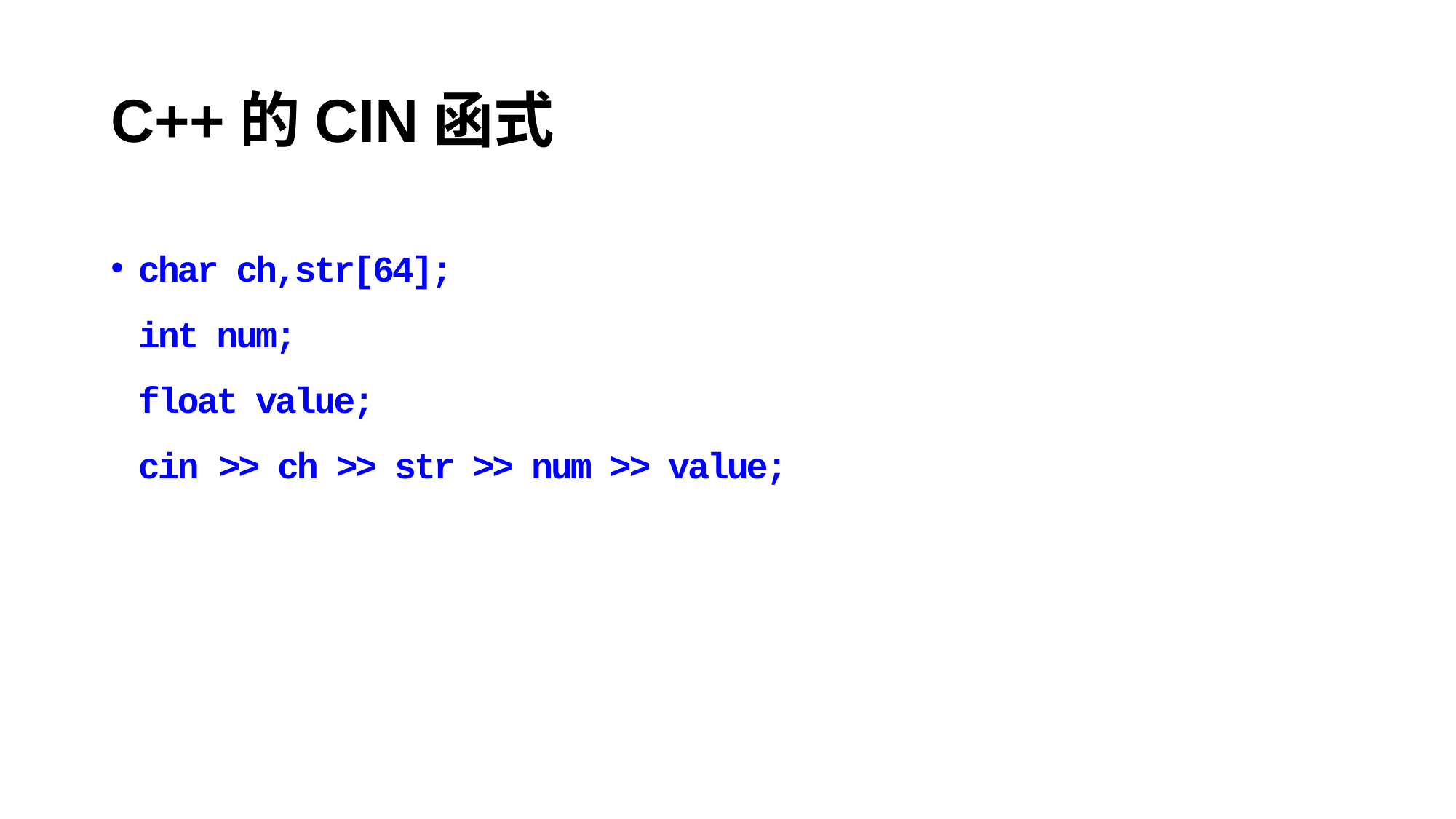

# C++的CIN函式
char ch,str[64];
int num;
float value;
cin >> ch >> str >> num >> value;